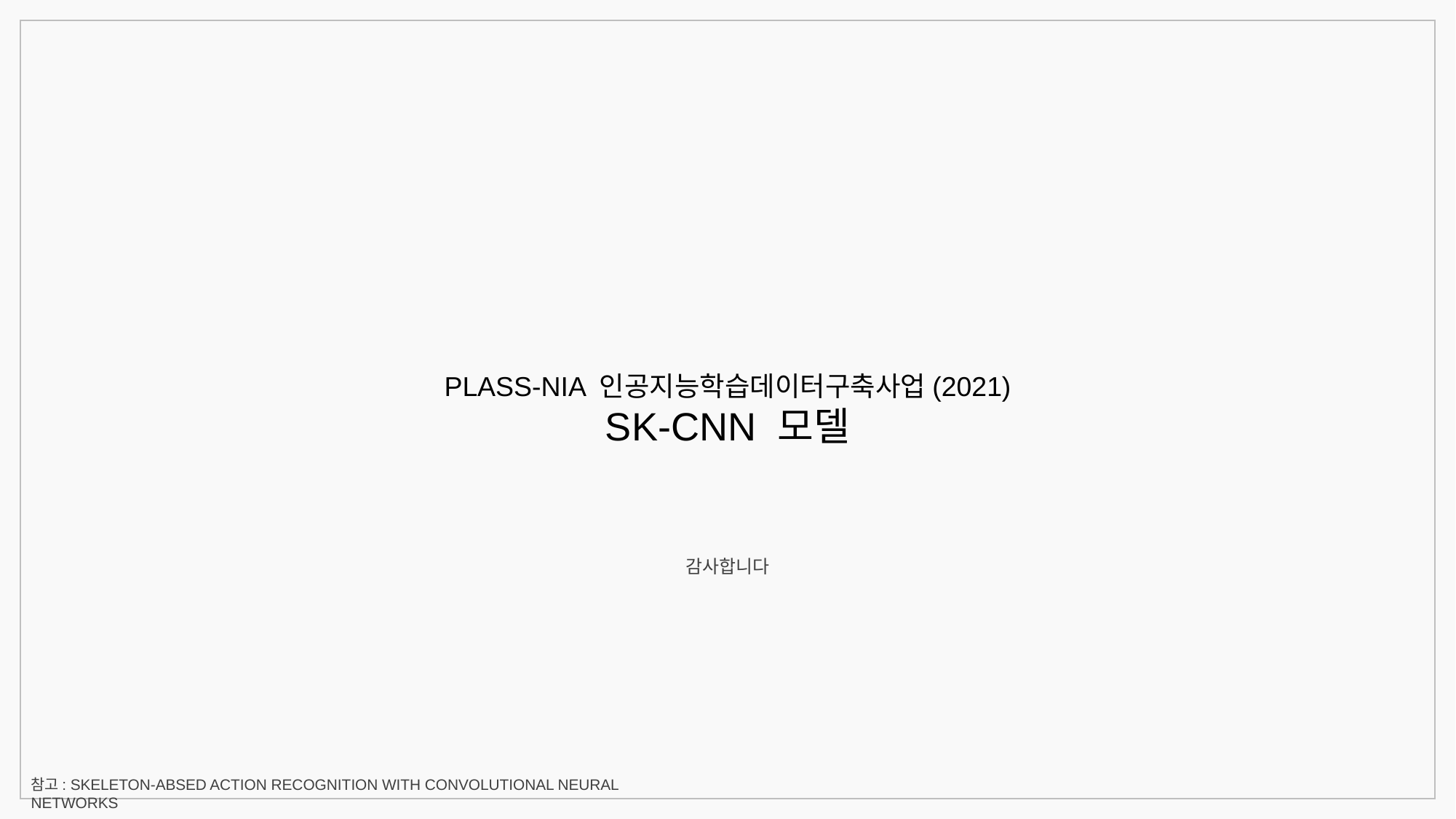

PLASS-NIA 인공지능학습데이터구축사업(2021)
SK-CNN 모델
감사합니다
참고: SKELETON-ABSED ACTION RECOGNITION WITH CONVOLUTIONAL NEURAL NETWORKS